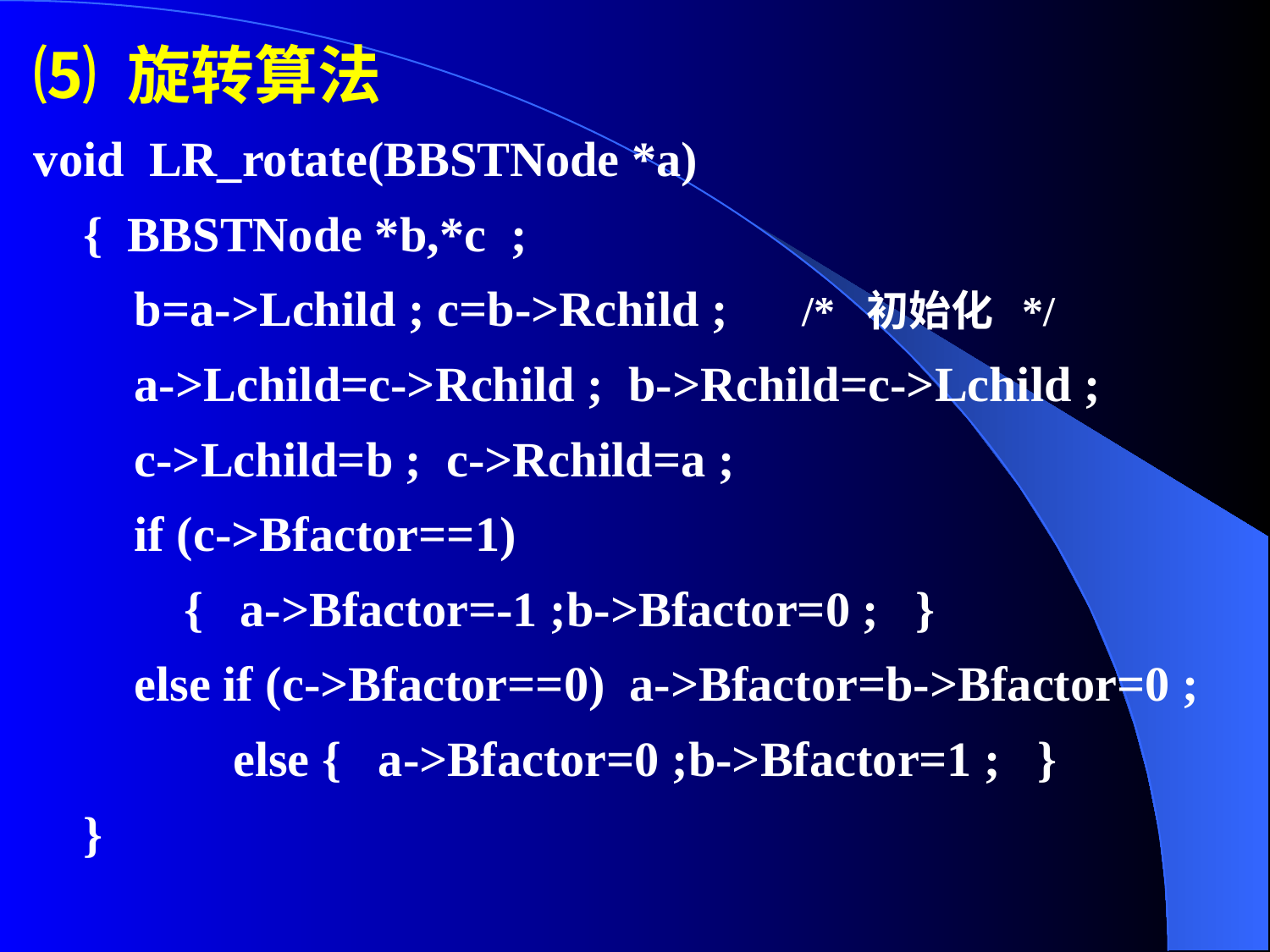

⑸ 旋转算法
void  LR_rotate(BBSTNode *a)
{  BBSTNode *b,*c  ;
b=a->Lchild ; c=b->Rchild ;      /*  初始化  */
a->Lchild=c->Rchild ;  b->Rchild=c->Lchild ;
c->Lchild=b ;  c->Rchild=a ;
if (c->Bfactor==1)
{   a->Bfactor=-1 ;b->Bfactor=0 ;   }
else if (c->Bfactor==0)  a->Bfactor=b->Bfactor=0 ;
else {   a->Bfactor=0 ;b->Bfactor=1 ;   }
}